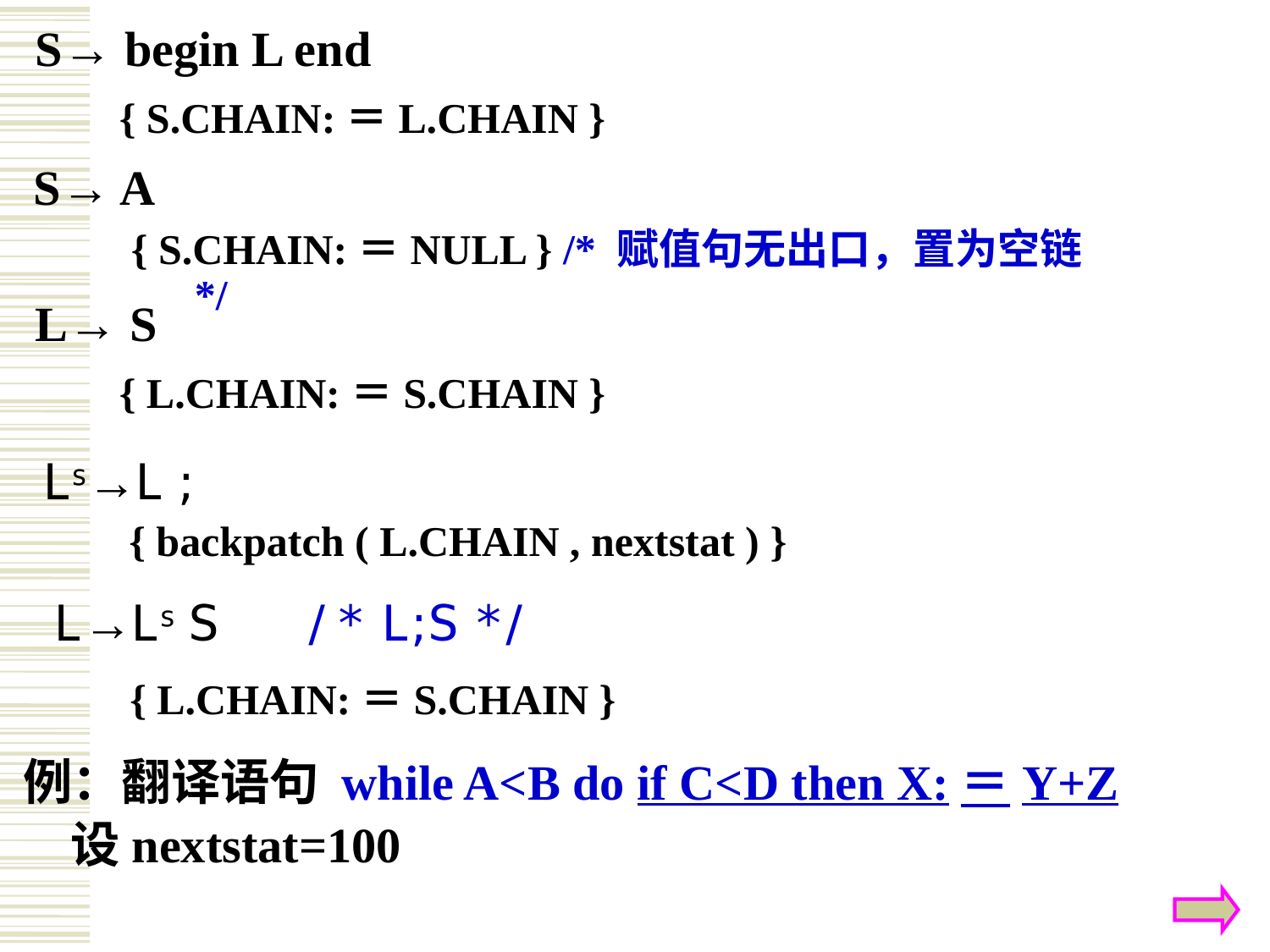

S→ begin L end
{ S.CHAIN:＝L.CHAIN }
S→ A
{ S.CHAIN:＝NULL } /* 赋值句无出口，置为空链 */
 L→ S
{ L.CHAIN:＝S.CHAIN }
Ls→L ;
{ backpatch ( L.CHAIN , nextstat ) }
L→Ls S	/* L;S */
{ L.CHAIN:＝S.CHAIN }
例：翻译语句 while A<B do if C<D then X:＝Y+Z
	设nextstat=100